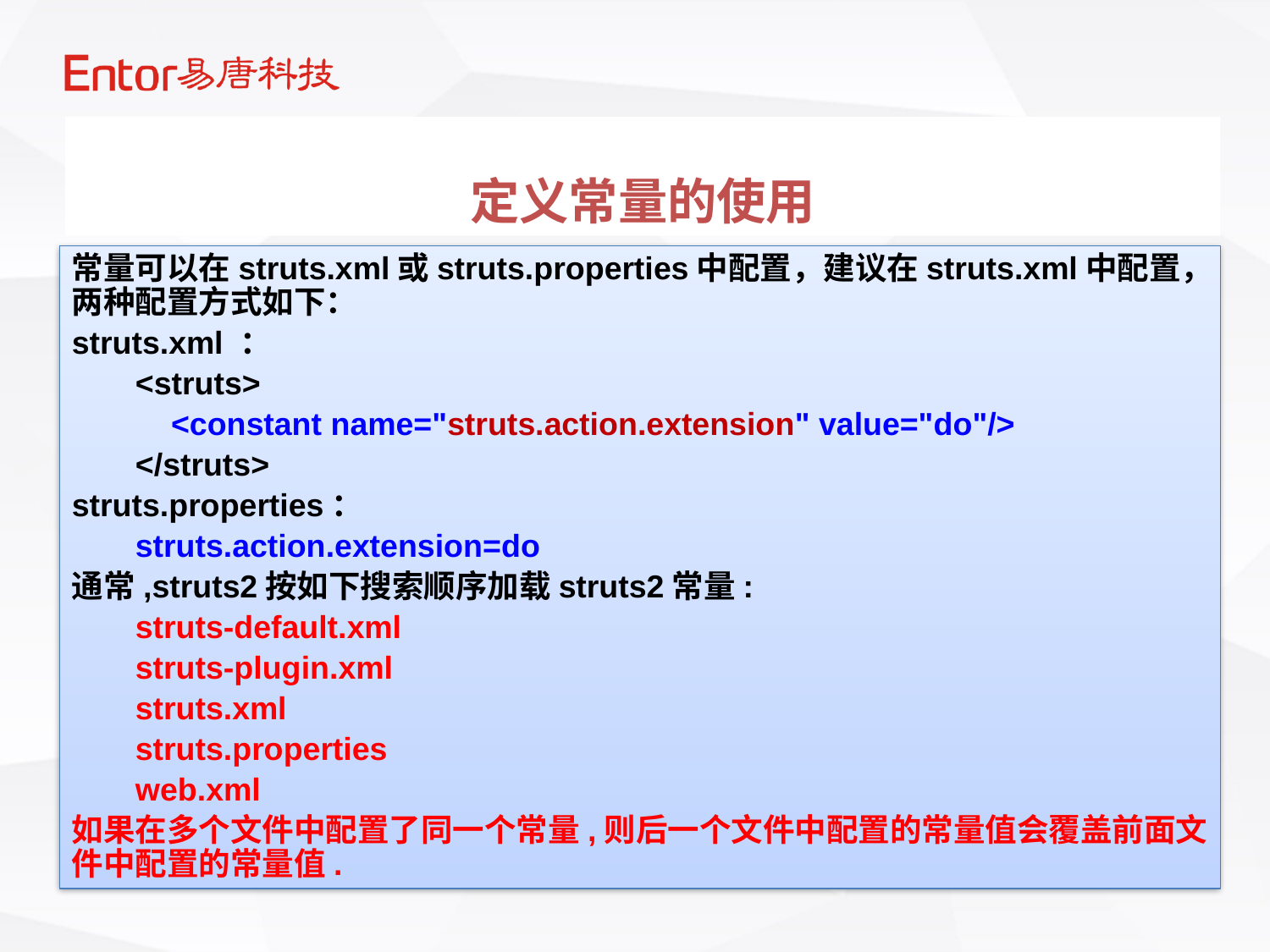

定义常量的使用
常量可以在struts.xml或struts.properties中配置，建议在struts.xml中配置，两种配置方式如下：
struts.xml ：
<struts>
    <constant name="struts.action.extension" value="do"/>
</struts>
struts.properties：
struts.action.extension=do
通常,struts2按如下搜索顺序加载struts2常量:
struts-default.xml
struts-plugin.xml
struts.xml
struts.properties
web.xml
如果在多个文件中配置了同一个常量,则后一个文件中配置的常量值会覆盖前面文件中配置的常量值.